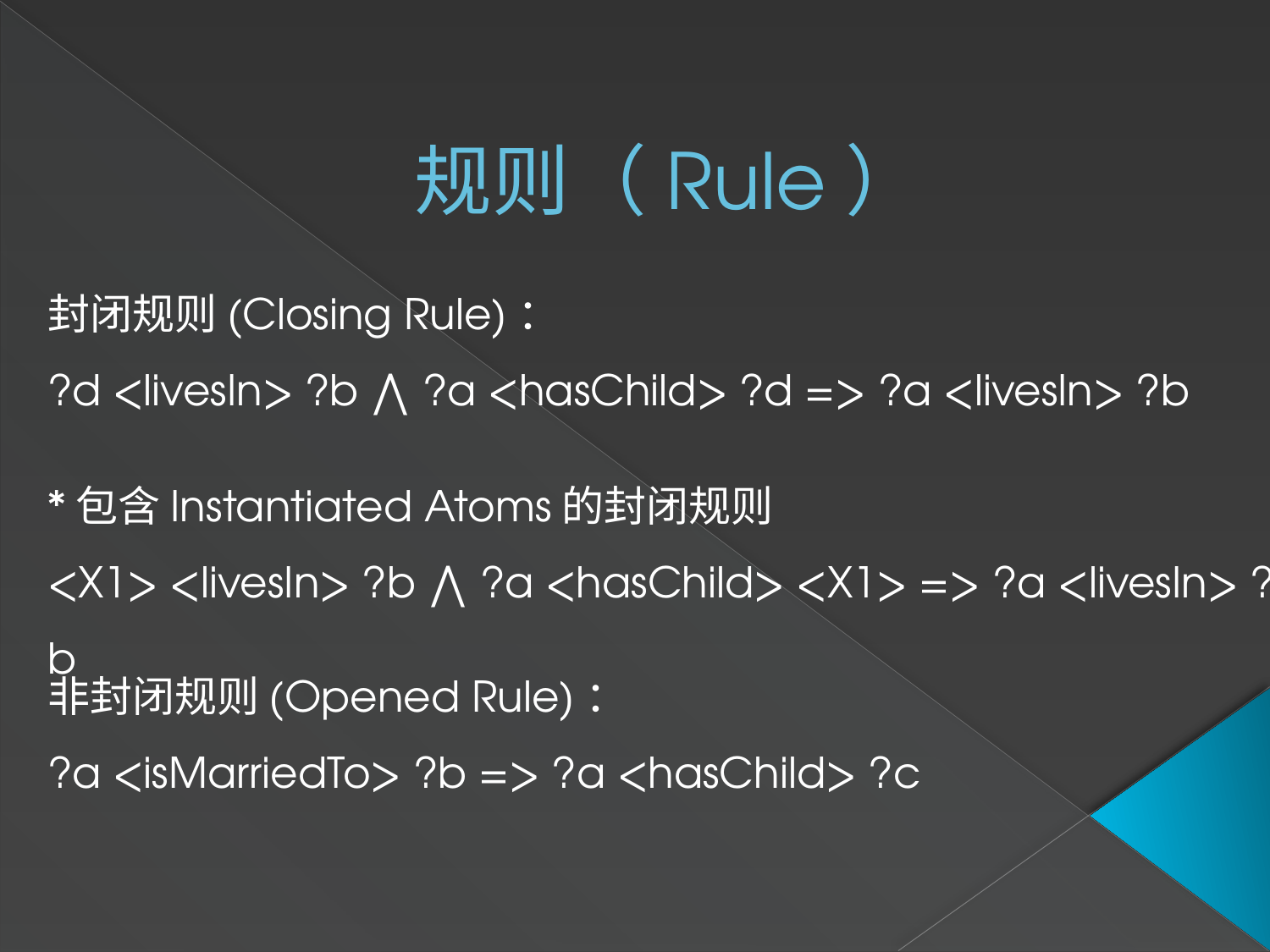

规则（Rule）
封闭规则(Closing Rule)：
?d <livesIn> ?b ⋀ ?a <hasChild> ?d => ?a <livesIn> ?b
*包含Instantiated Atoms的封闭规则
<X1> <livesIn> ?b ⋀ ?a <hasChild> <X1> => ?a <livesIn> ?b
非封闭规则(Opened Rule)：
?a <isMarriedTo> ?b => ?a <hasChild> ?c